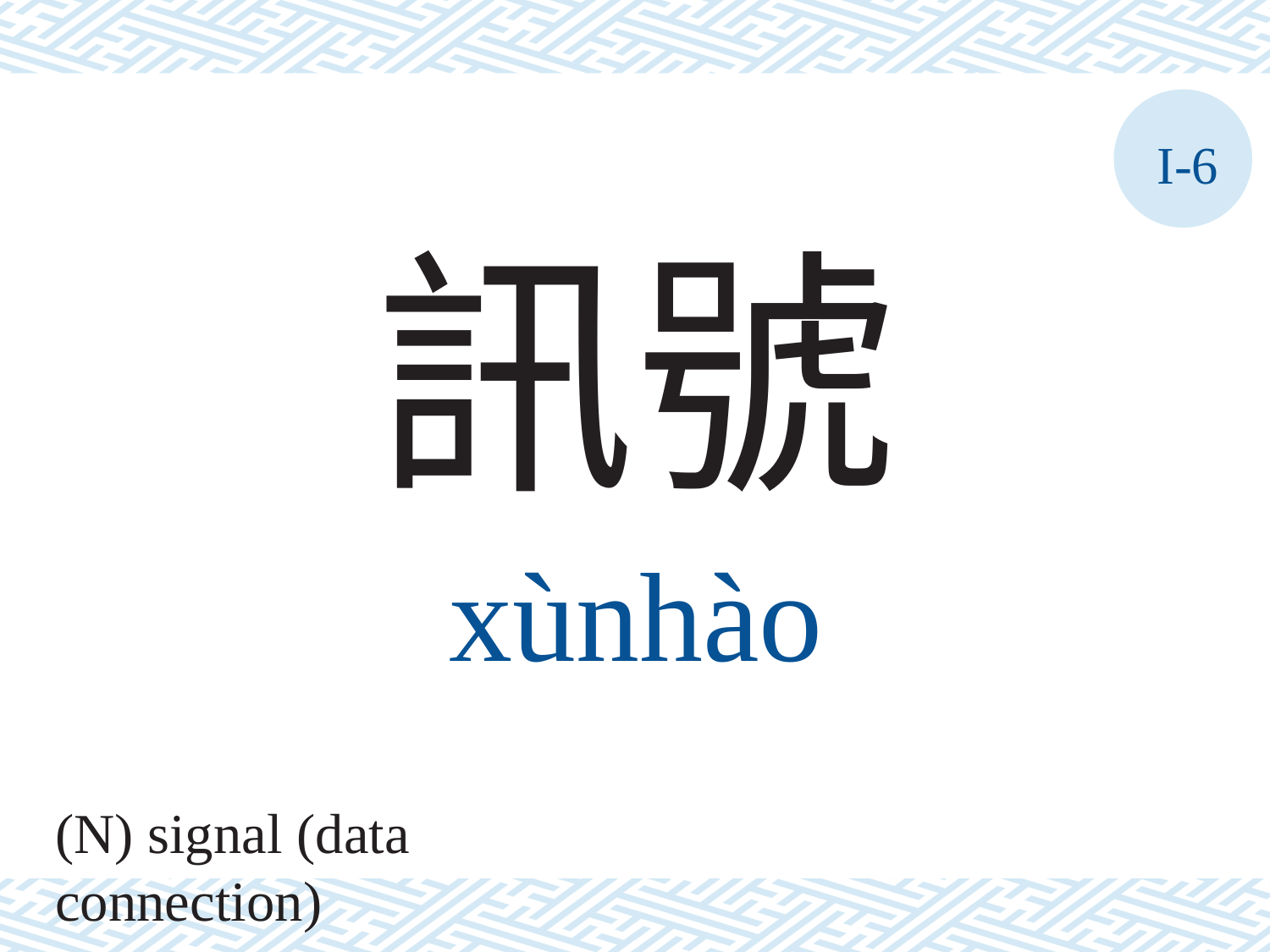

I-6
訊號
xùnhào
(N) signal (data connection)